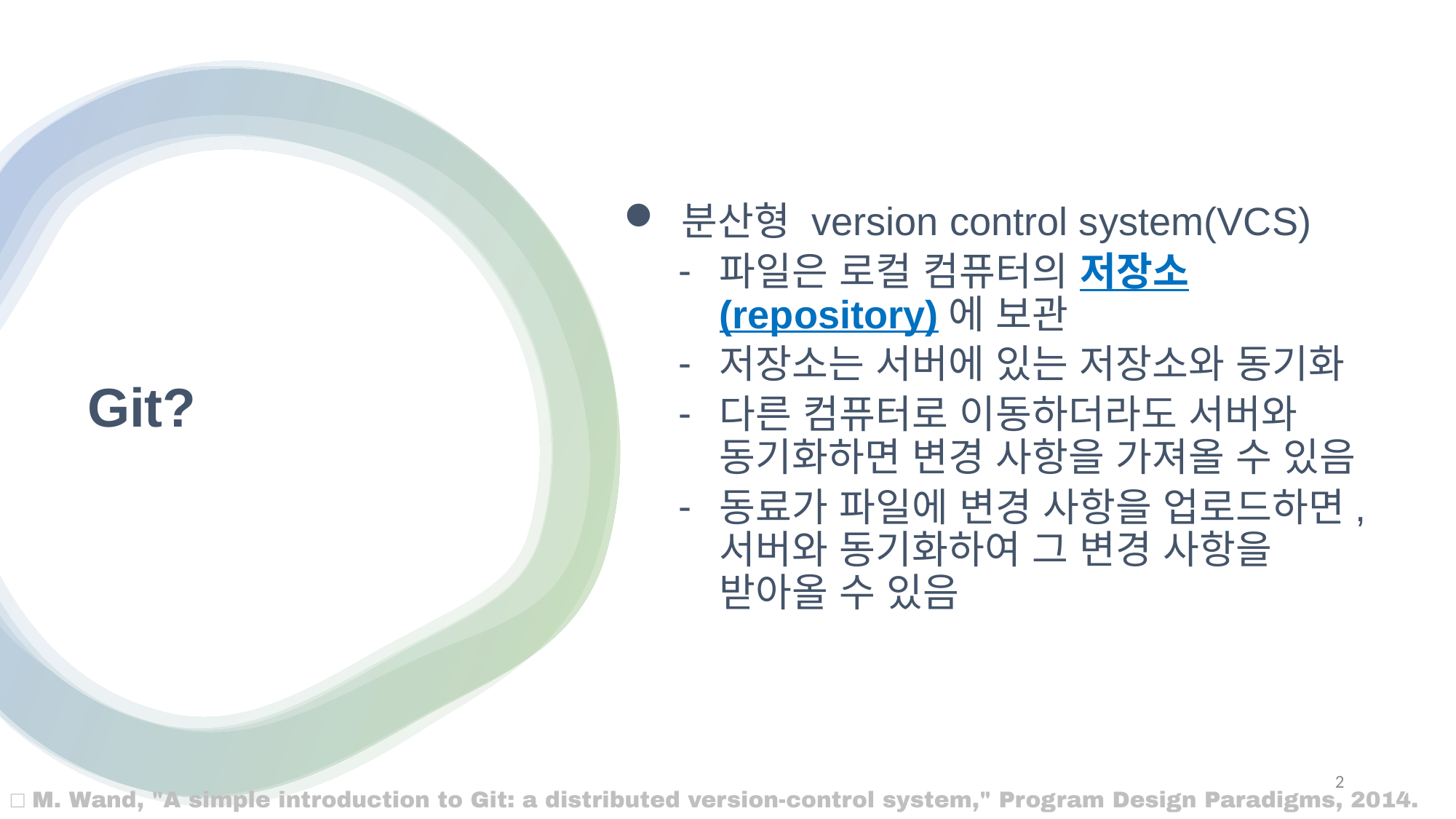

분산형 version control system(VCS)
파일은 로컬 컴퓨터의 저장소(repository)에 보관
저장소는 서버에 있는 저장소와 동기화
다른 컴퓨터로 이동하더라도 서버와 동기화하면 변경 사항을 가져올 수 있음
동료가 파일에 변경 사항을 업로드하면, 서버와 동기화하여 그 변경 사항을 받아올 수 있음
# Git?
2
□ M. Wand, "A simple introduction to Git: a distributed version-control system," Program Design Paradigms, 2014.